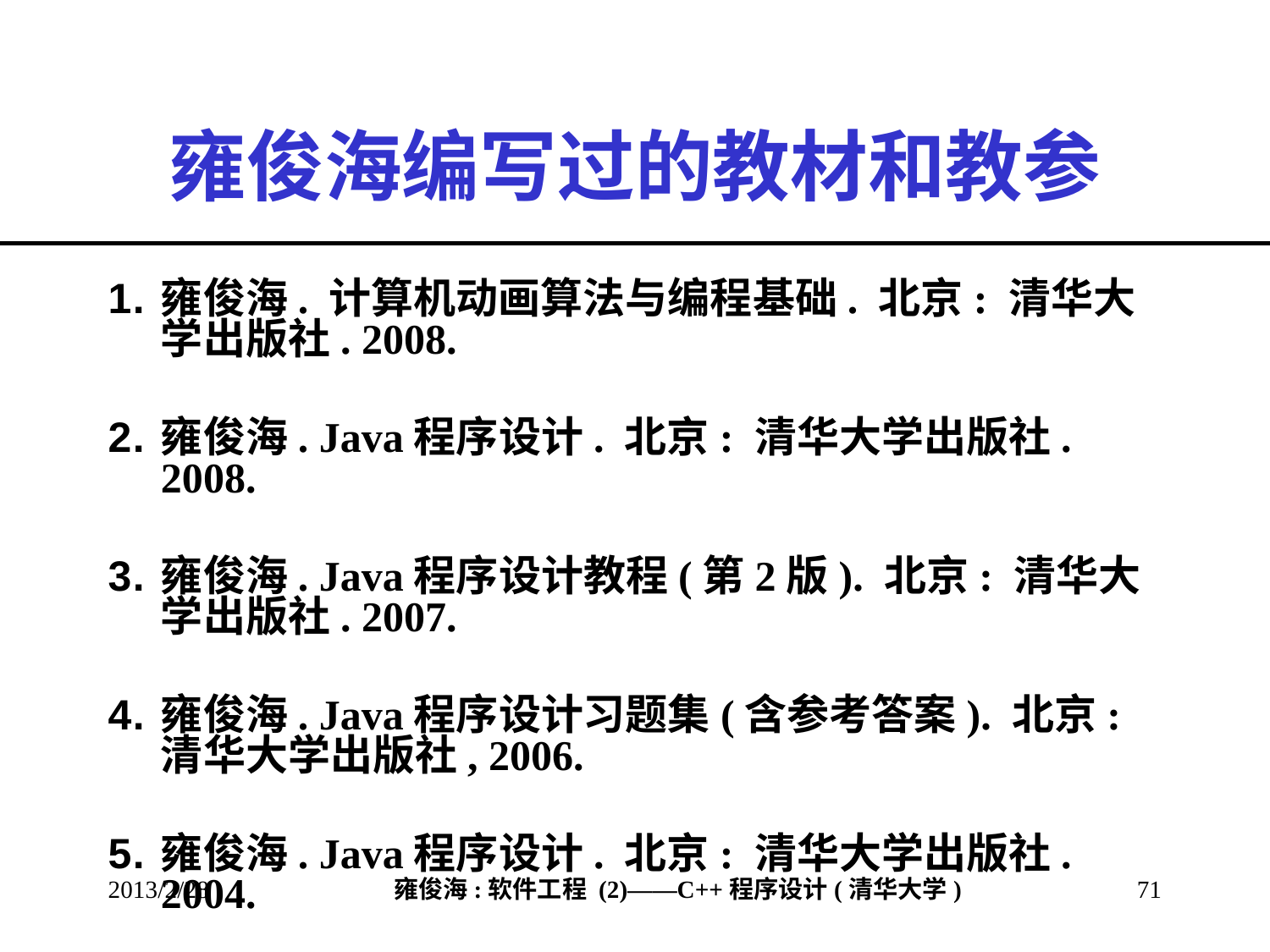

# 雍俊海编写过的教材和教参

雍俊海. 计算机动画算法与编程基础. 北京: 清华大学出版社. 2008.

雍俊海. Java程序设计. 北京: 清华大学出版社. 2008.

雍俊海. Java程序设计教程(第2版). 北京: 清华大学出版社. 2007.

雍俊海. Java程序设计习题集(含参考答案). 北京: 清华大学出版社, 2006.

雍俊海. Java程序设计. 北京: 清华大学出版社. 2004.
2013/2/28
71